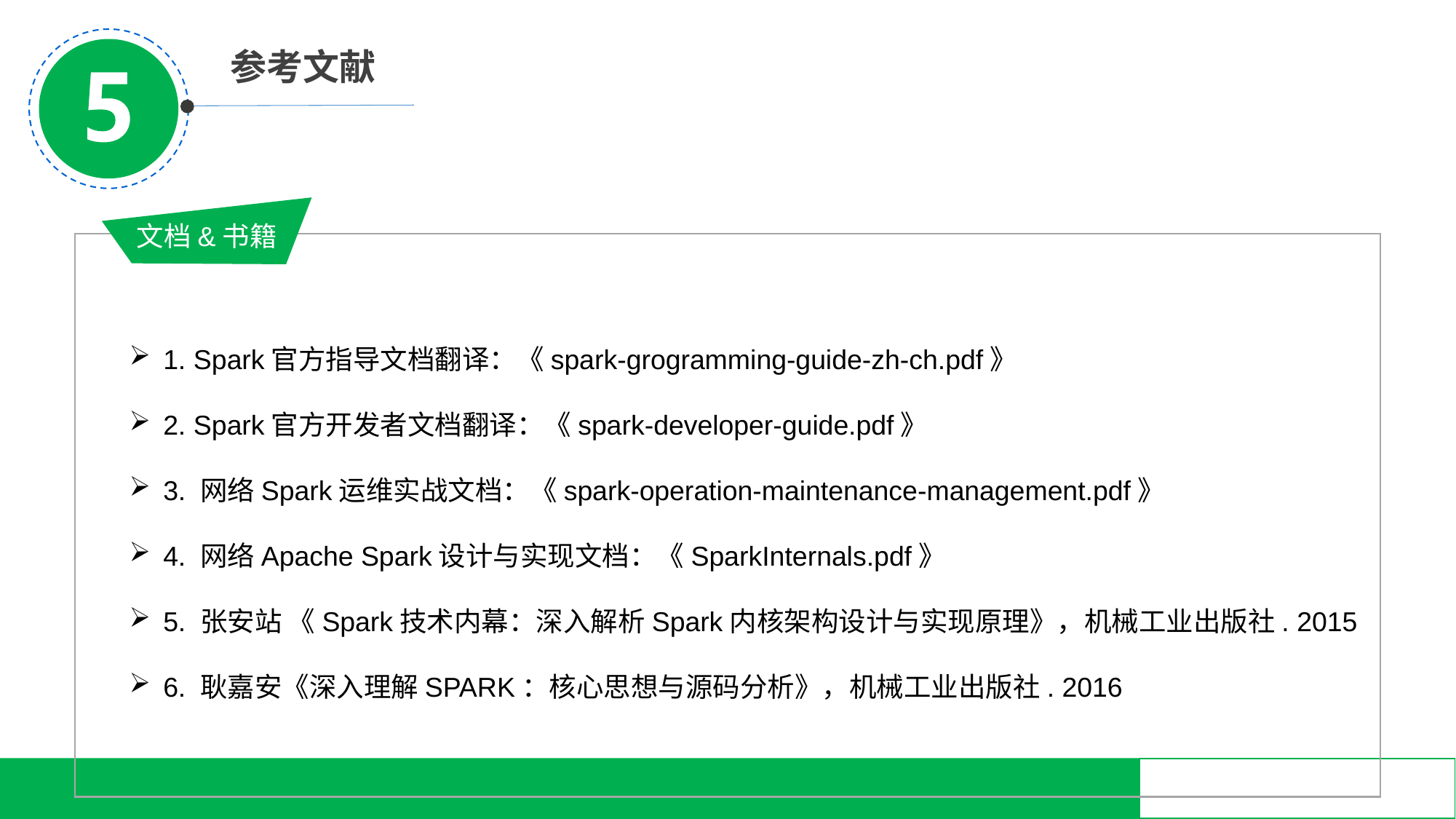

参考文献

文档&书籍

1. Spark官方指导文档翻译：《spark-grogramming-guide-zh-ch.pdf》
2. Spark官方开发者文档翻译：《spark-developer-guide.pdf》
3. 网络Spark运维实战文档：《spark-operation-maintenance-management.pdf》
4. 网络Apache Spark设计与实现文档：《SparkInternals.pdf》
5. 张安站 《Spark技术内幕：深入解析Spark内核架构设计与实现原理》，机械工业出版社. 2015
6. 耿嘉安《深入理解SPARK：核心思想与源码分析》，机械工业出版社. 2016